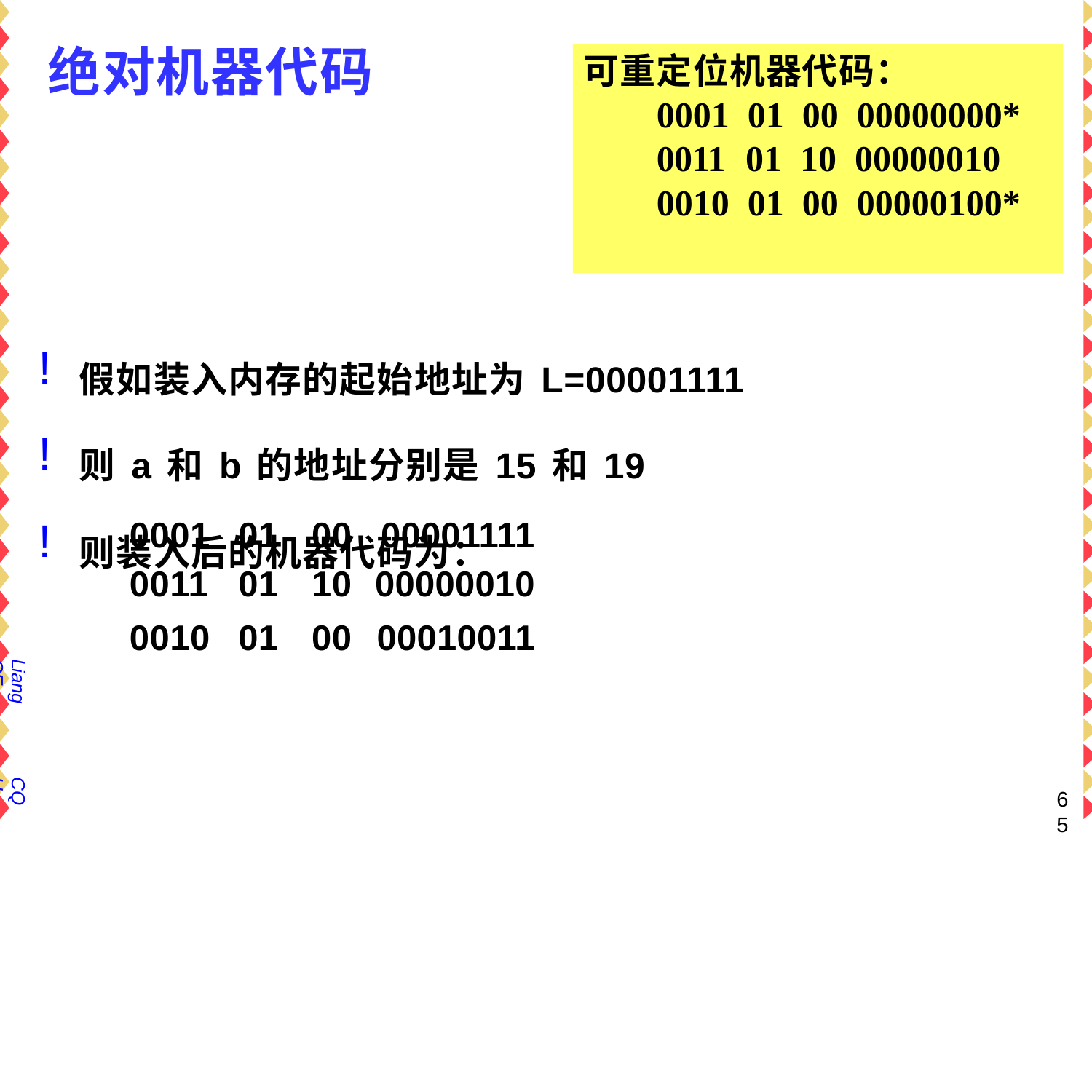

# 绝对机器代码

可重定位机器代码：
| 0001 | 01 | 00 | 00000000\* |
| --- | --- | --- | --- |
| 0011 | 01 | 10 | 00000010 |
| 0010 | 01 | 00 | 00000100\* |
假如装入内存的起始地址为L=00001111
则a和b的地址分别是15和19
则装入后的机器代码为：
| 0001 | 01 | 00 | 00001111 |
| --- | --- | --- | --- |
| 0011 | 01 | 10 | 00000010 |
| 0010 | 01 | 00 | 00010011 |
Liang GE
CQU
65